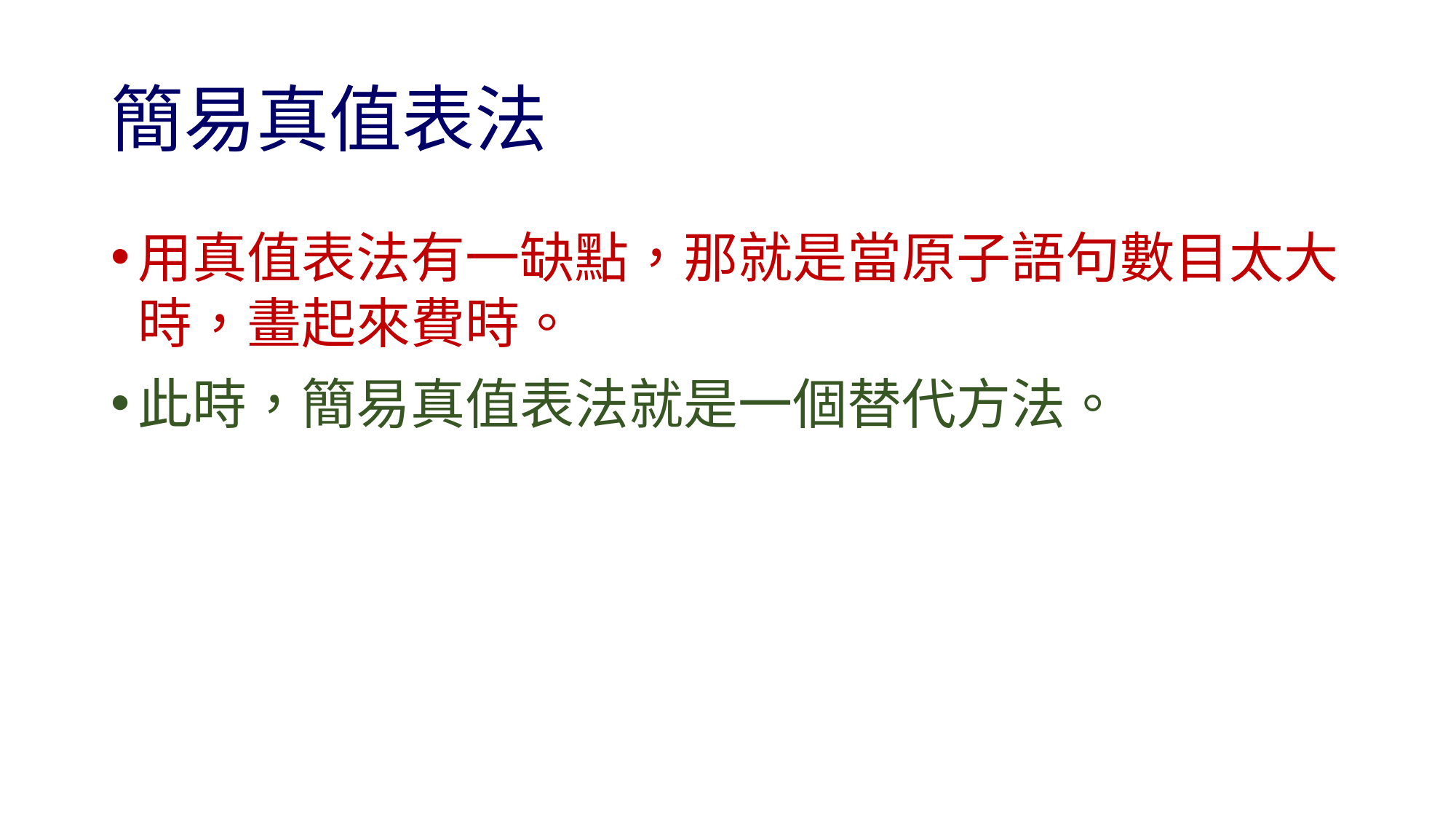

# 簡易真值表法
用真值表法有一缺點，那就是當原子語句數目太大時，畫起來費時。
此時，簡易真值表法就是一個替代方法。